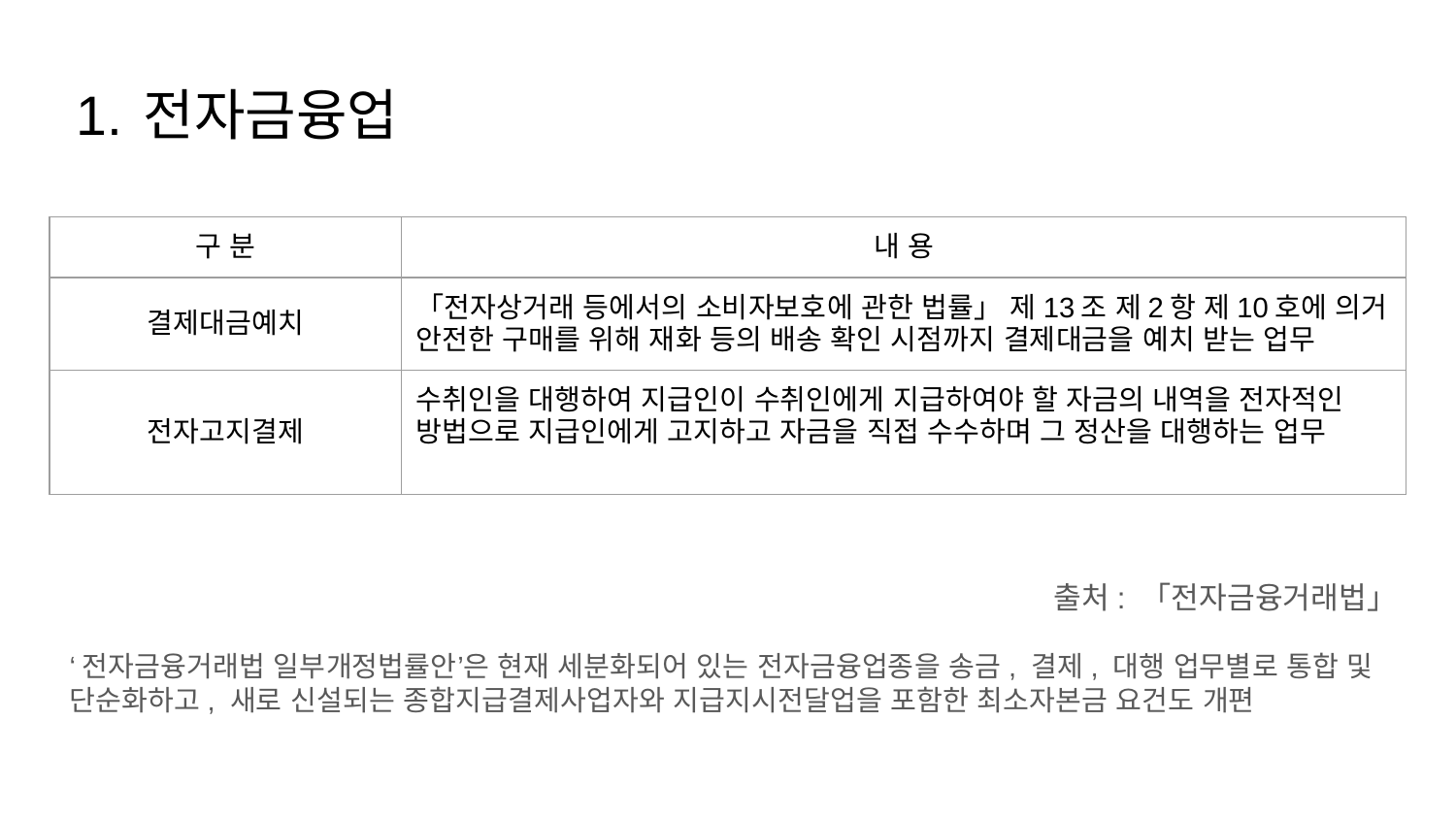

# 전자금융업
| 구 분 | 내 용 |
| --- | --- |
| 결제대금예치 | 「전자상거래 등에서의 소비자보호에 관한 법률」 제13조 제2항 제10호에 의거 안전한 구매를 위해 재화 등의 배송 확인 시점까지 결제대금을 예치 받는 업무 |
| 전자고지결제 | 수취인을 대행하여 지급인이 수취인에게 지급하여야 할 자금의 내역을 전자적인 방법으로 지급인에게 고지하고 자금을 직접 수수하며 그 정산을 대행하는 업무 |
출처: 「전자금융거래법」
‘전자금융거래법 일부개정법률안’은 현재 세분화되어 있는 전자금융업종을 송금, 결제, 대행 업무별로 통합 및 단순화하고, 새로 신설되는 종합지급결제사업자와 지급지시전달업을 포함한 최소자본금 요건도 개편